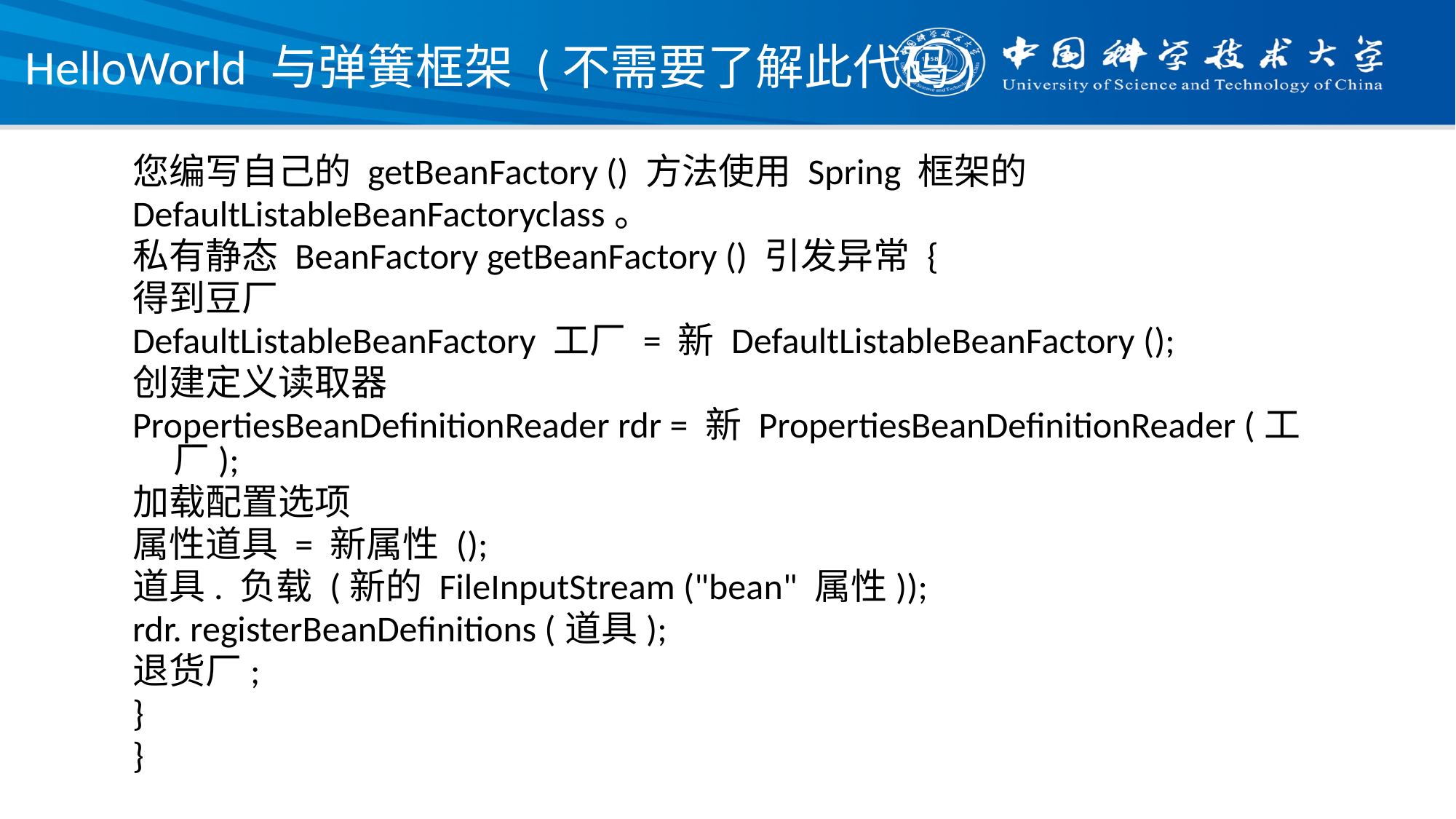

# HelloWorld 与弹簧框架 (不需要了解此代码)
您编写自己的 getBeanFactory () 方法使用 Spring 框架的
DefaultListableBeanFactoryclass。
私有静态 BeanFactory getBeanFactory () 引发异常 {
得到豆厂
DefaultListableBeanFactory 工厂 = 新 DefaultListableBeanFactory ();
创建定义读取器
PropertiesBeanDefinitionReader rdr = 新 PropertiesBeanDefinitionReader (工厂);
加载配置选项
属性道具 = 新属性 ();
道具. 负载 (新的 FileInputStream ("bean" 属性));
rdr. registerBeanDefinitions (道具);
退货厂;
}
}